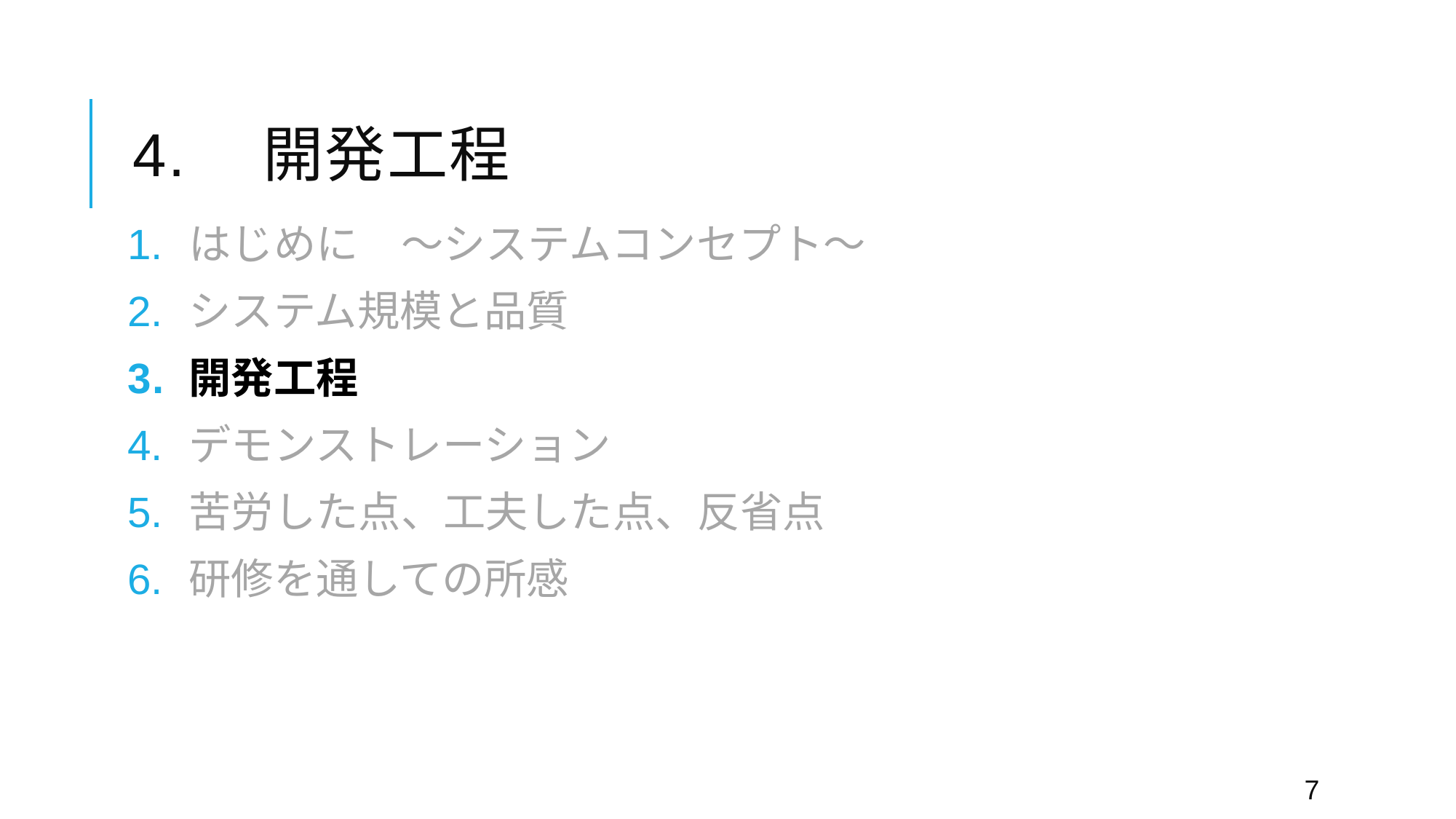

# 4.　開発工程
はじめに　～システムコンセプト～
システム規模と品質
開発工程
デモンストレーション
苦労した点、工夫した点、反省点
研修を通しての所感
7